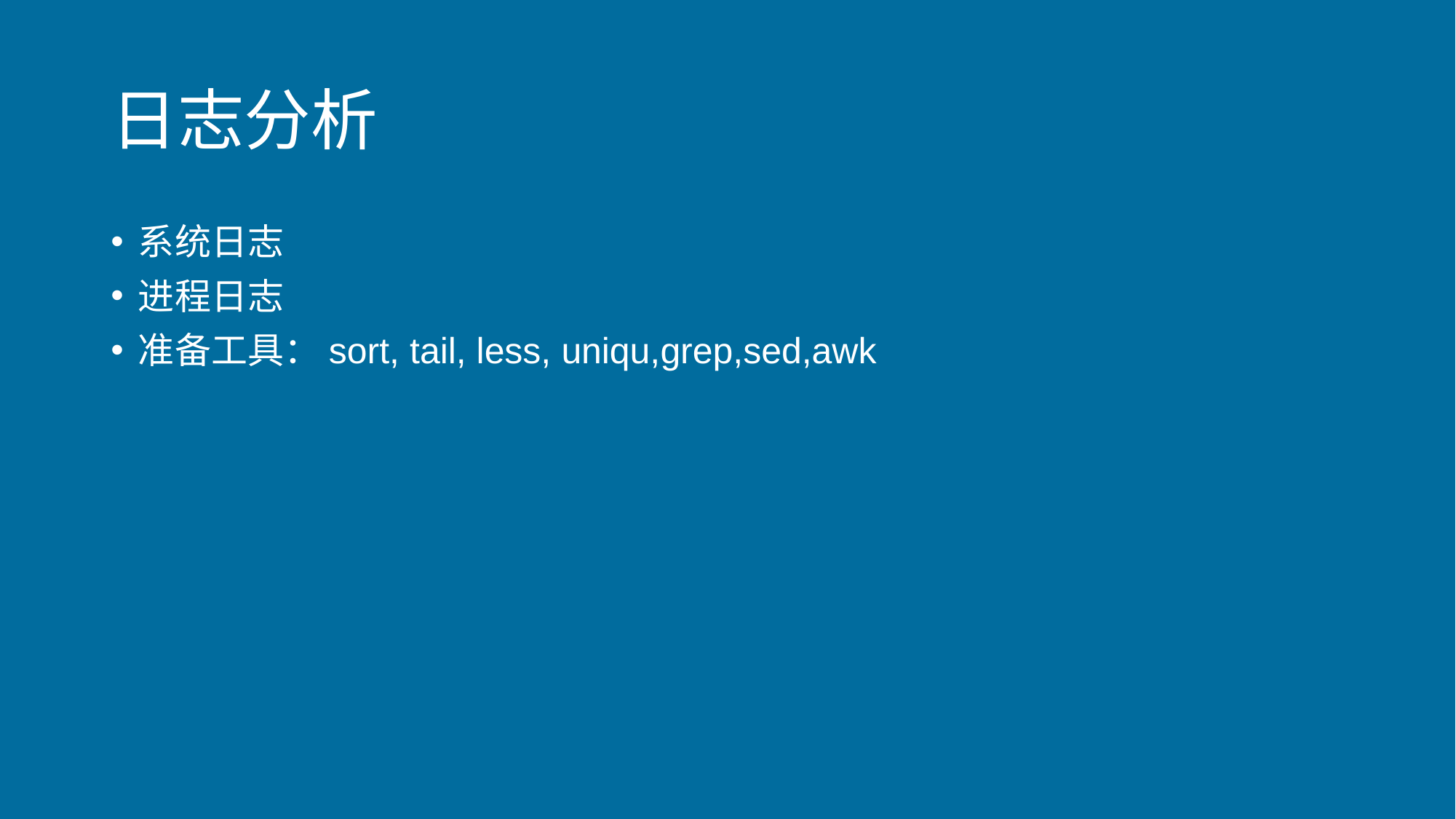

# 日志分析
系统日志
进程日志
准备工具：sort, tail, less, uniqu,grep,sed,awk